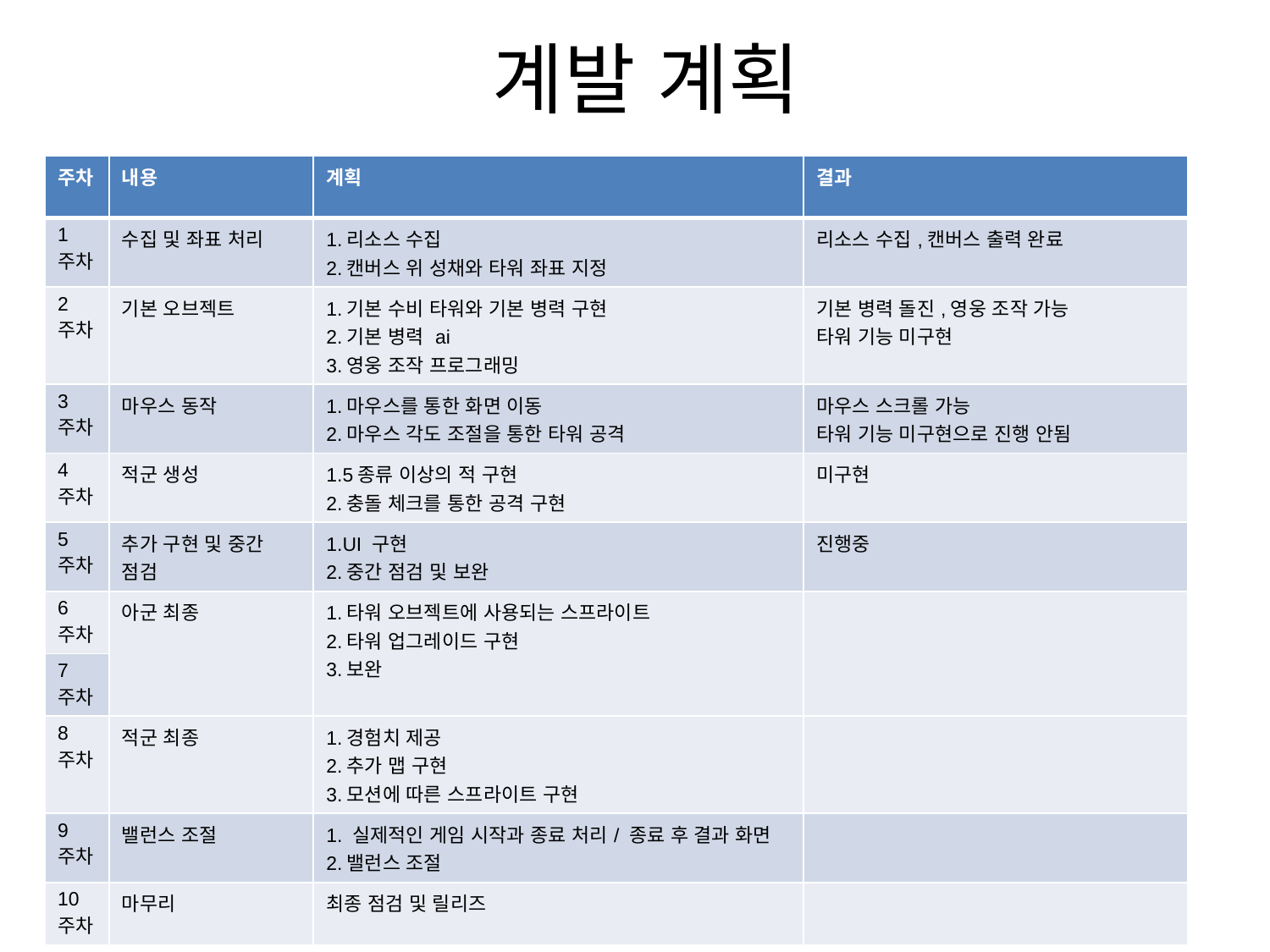

# 계발 계획
| 주차 | 내용 | 계획 | 결과 |
| --- | --- | --- | --- |
| 1주차 | 수집 및 좌표 처리 | 1.리소스 수집 2.캔버스 위 성채와 타워 좌표 지정 | 리소스 수집,캔버스 출력 완료 |
| 2주차 | 기본 오브젝트 | 1.기본 수비 타워와 기본 병력 구현 2.기본 병력 ai 3.영웅 조작 프로그래밍 | 기본 병력 돌진,영웅 조작 가능 타워 기능 미구현 |
| 3주차 | 마우스 동작 | 1.마우스를 통한 화면 이동 2.마우스 각도 조절을 통한 타워 공격 | 마우스 스크롤 가능 타워 기능 미구현으로 진행 안됨 |
| 4주차 | 적군 생성 | 1.5종류 이상의 적 구현 2.충돌 체크를 통한 공격 구현 | 미구현 |
| 5주차 | 추가 구현 및 중간 점검 | 1.UI 구현 2.중간 점검 및 보완 | 진행중 |
| 6주차 | 아군 최종 | 1.타워 오브젝트에 사용되는 스프라이트 2.타워 업그레이드 구현 3.보완 |  |
| 7주차 |  |  |  |
| 8주차 | 적군 최종 | 1.경험치 제공 2.추가 맵 구현 3.모션에 따른 스프라이트 구현 |  |
| 9주차 | 밸런스 조절 | 1. 실제적인 게임 시작과 종료 처리/ 종료 후 결과 화면 2.밸런스 조절 |  |
| 10주차 | 마무리 | 최종 점검 및 릴리즈 |  |